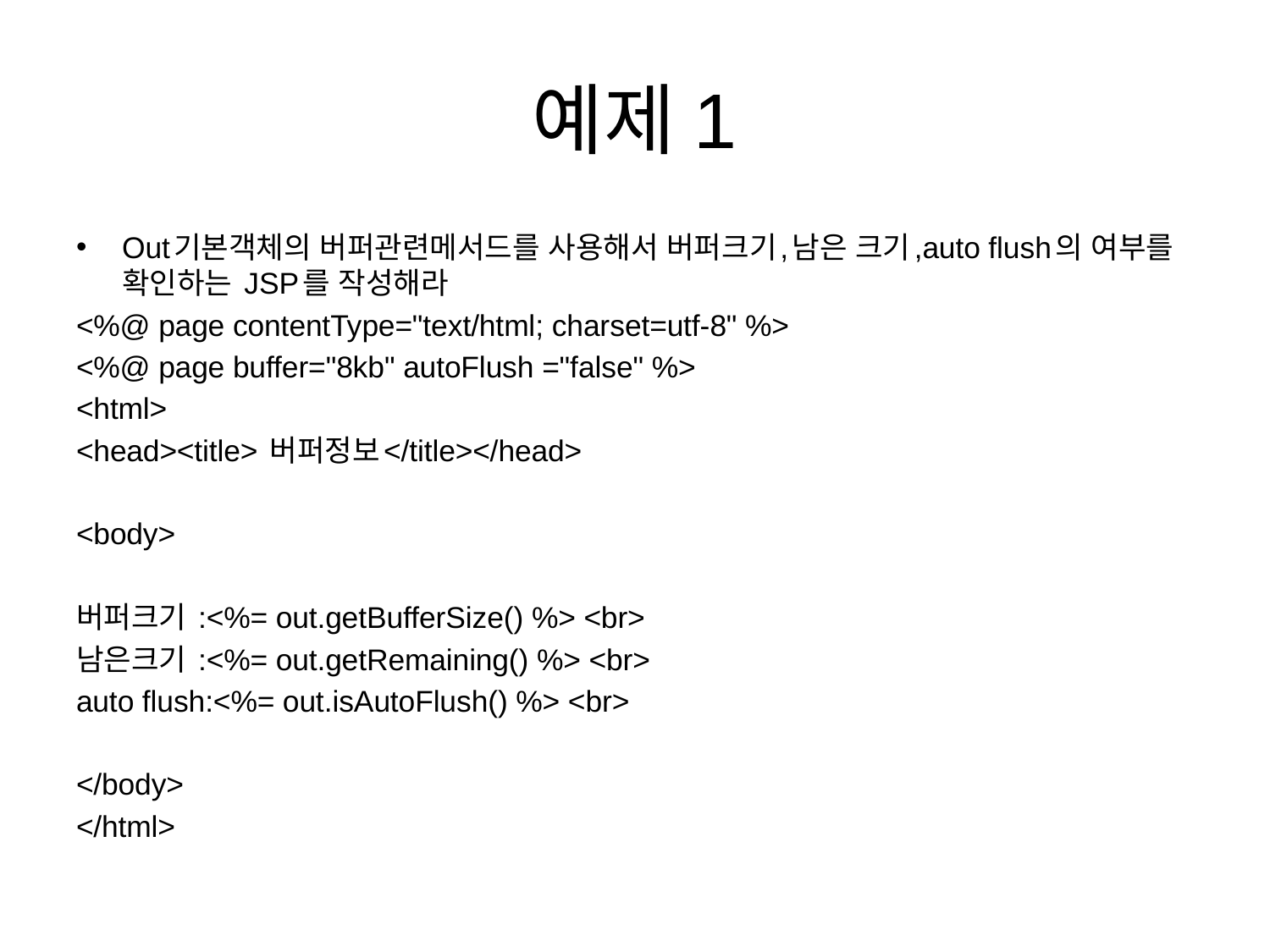

# 예제1
Out기본객체의 버퍼관련메서드를 사용해서 버퍼크기,남은 크기,auto flush의 여부를 확인하는 JSP를 작성해라
<%@ page contentType="text/html; charset=utf-8" %>
<%@ page buffer="8kb" autoFlush ="false" %>
<html>
<head><title> 버퍼정보</title></head>

<body>

버퍼크기 :<%= out.getBufferSize() %> <br>
남은크기 :<%= out.getRemaining() %> <br>
auto flush:<%= out.isAutoFlush() %> <br>

</body>
</html>